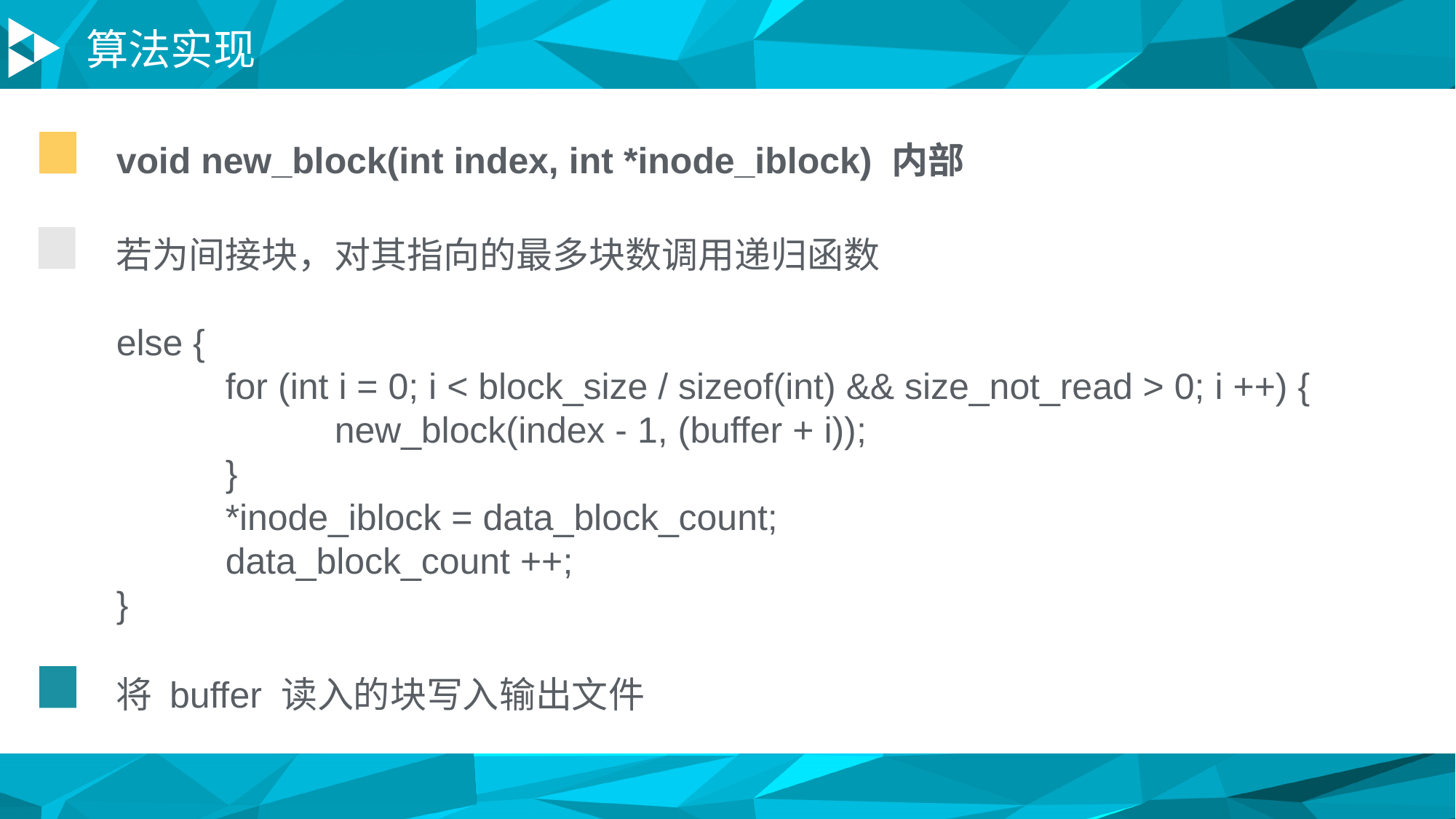

算法实现

void new_block(int index, int *inode_iblock) 内部
若为间接块，对其指向的最多块数调用递归函数

else {
	for (int i = 0; i < block_size / sizeof(int) && size_not_read > 0; i ++) {
		new_block(index - 1, (buffer + i));
	}
	*inode_iblock = data_block_count;
	data_block_count ++;
}

将 buffer 读入的块写入输出文件